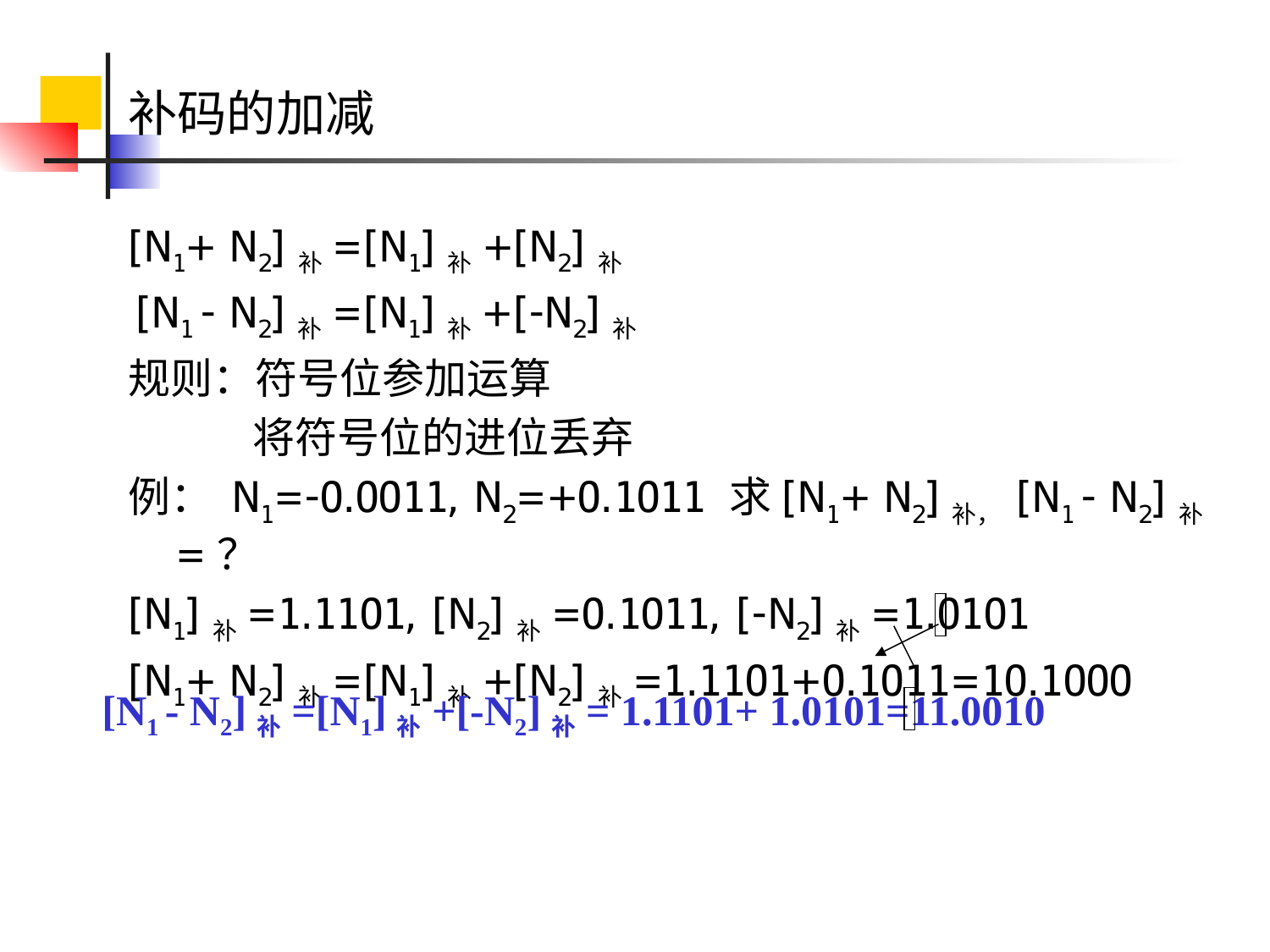

补码的加减

[N1+ N2]补=[N1]补+[N2]补
 [N1 - N2]补=[N1]补+[-N2]补
规则：符号位参加运算
            将符号位的进位丢弃
例： N1=-0.0011, N2=+0.1011 求[N1+ N2]补， [N1 - N2]补=？
[N1]补=1.1101, [N2]补=0.1011, [-N2]补=1.0101
[N1+ N2]补=[N1]补+[N2]补=1.1101+0.1011=10.1000

  [N1 - N2]补=[N1]补+[-N2]补= 1.1101+ 1.0101=11.0010